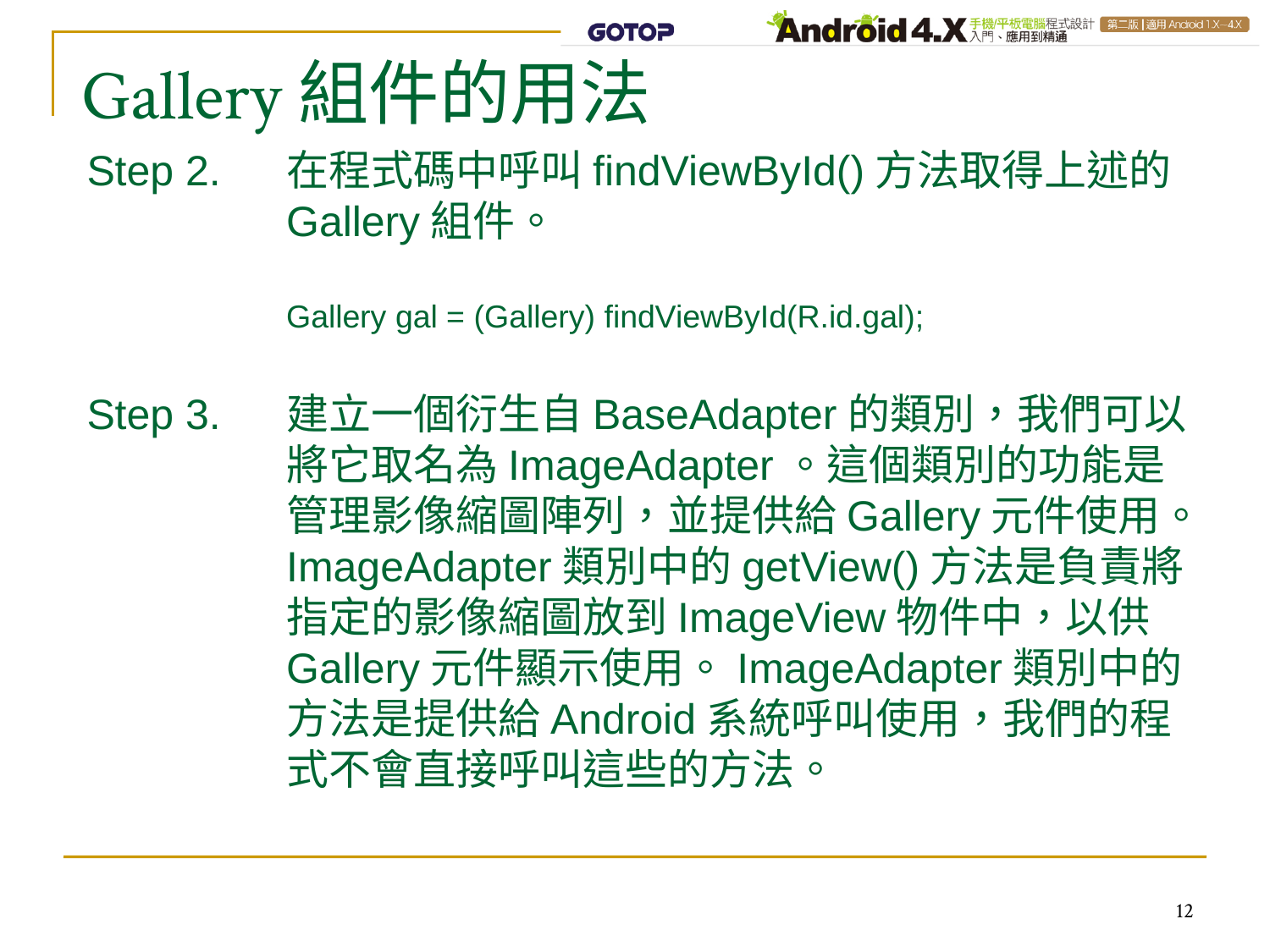

# Gallery組件的用法
Step 2.	在程式碼中呼叫findViewById()方法取得上述的Gallery組件。
Gallery gal = (Gallery) findViewById(R.id.gal);

Step 3. 	建立一個衍生自BaseAdapter的類別，我們可以將它取名為ImageAdapter。這個類別的功能是管理影像縮圖陣列，並提供給Gallery元件使用。ImageAdapter類別中的getView()方法是負責將指定的影像縮圖放到ImageView物件中，以供Gallery元件顯示使用。ImageAdapter類別中的方法是提供給Android系統呼叫使用，我們的程式不會直接呼叫這些的方法。
12